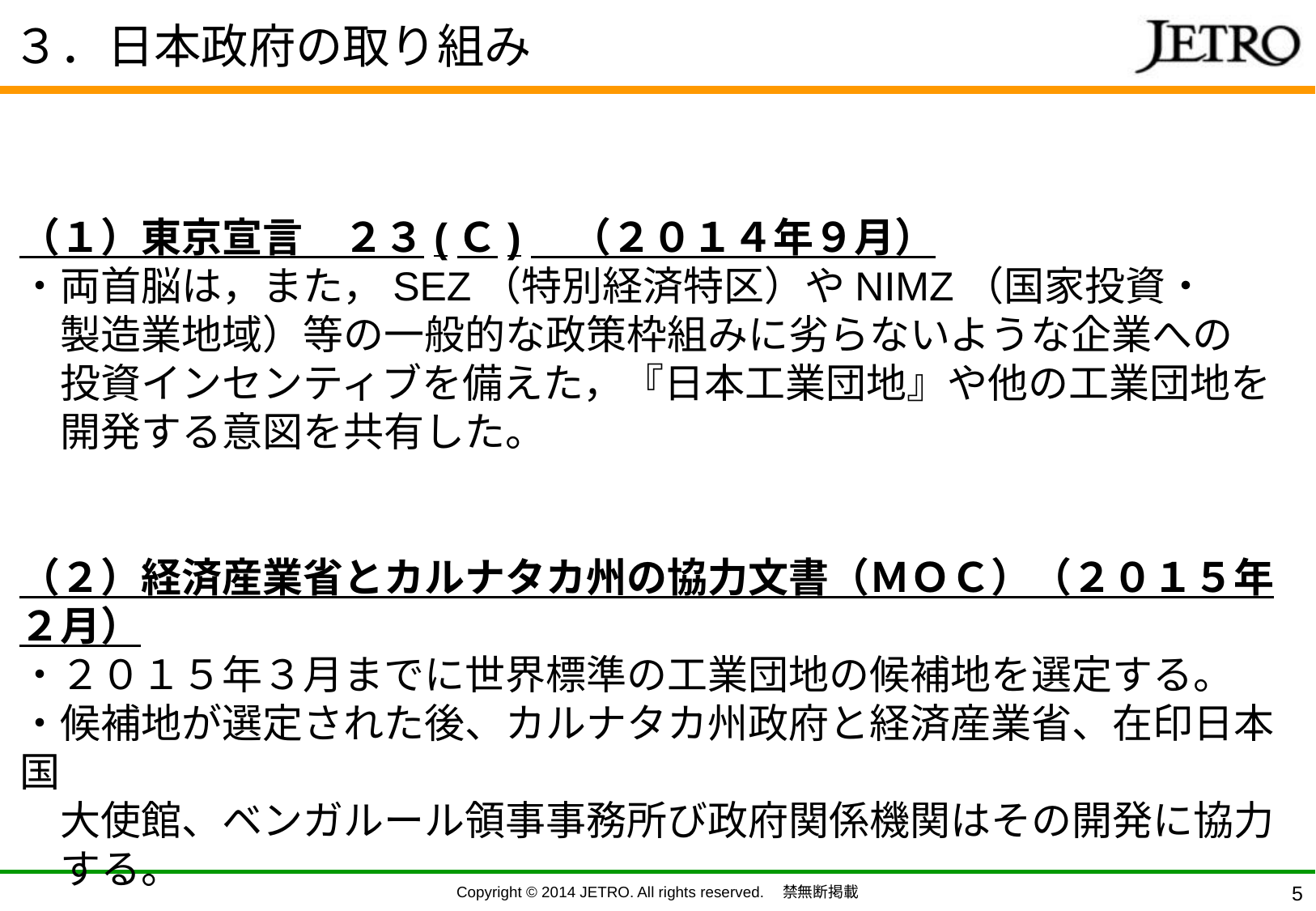

３．日本政府の取り組み

（１）東京宣言　２３(Ｃ)　（２０１４年９月）
・両首脳は，また，SEZ（特別経済特区）やNIMZ（国家投資・
　製造業地域）等の一般的な政策枠組みに劣らないような企業への
　投資インセンティブを備えた，『日本工業団地』や他の工業団地を
　開発する意図を共有した。

（２）経済産業省とカルナタカ州の協力文書（ＭＯＣ）（２０１５年２月）
・２０１５年３月までに世界標準の工業団地の候補地を選定する。
・候補地が選定された後、カルナタカ州政府と経済産業省、在印日本国
　大使館、ベンガルール領事事務所び政府関係機関はその開発に協力
　する。

Copyright © 2014 JETRO. All rights reserved.　禁無断掲載
5